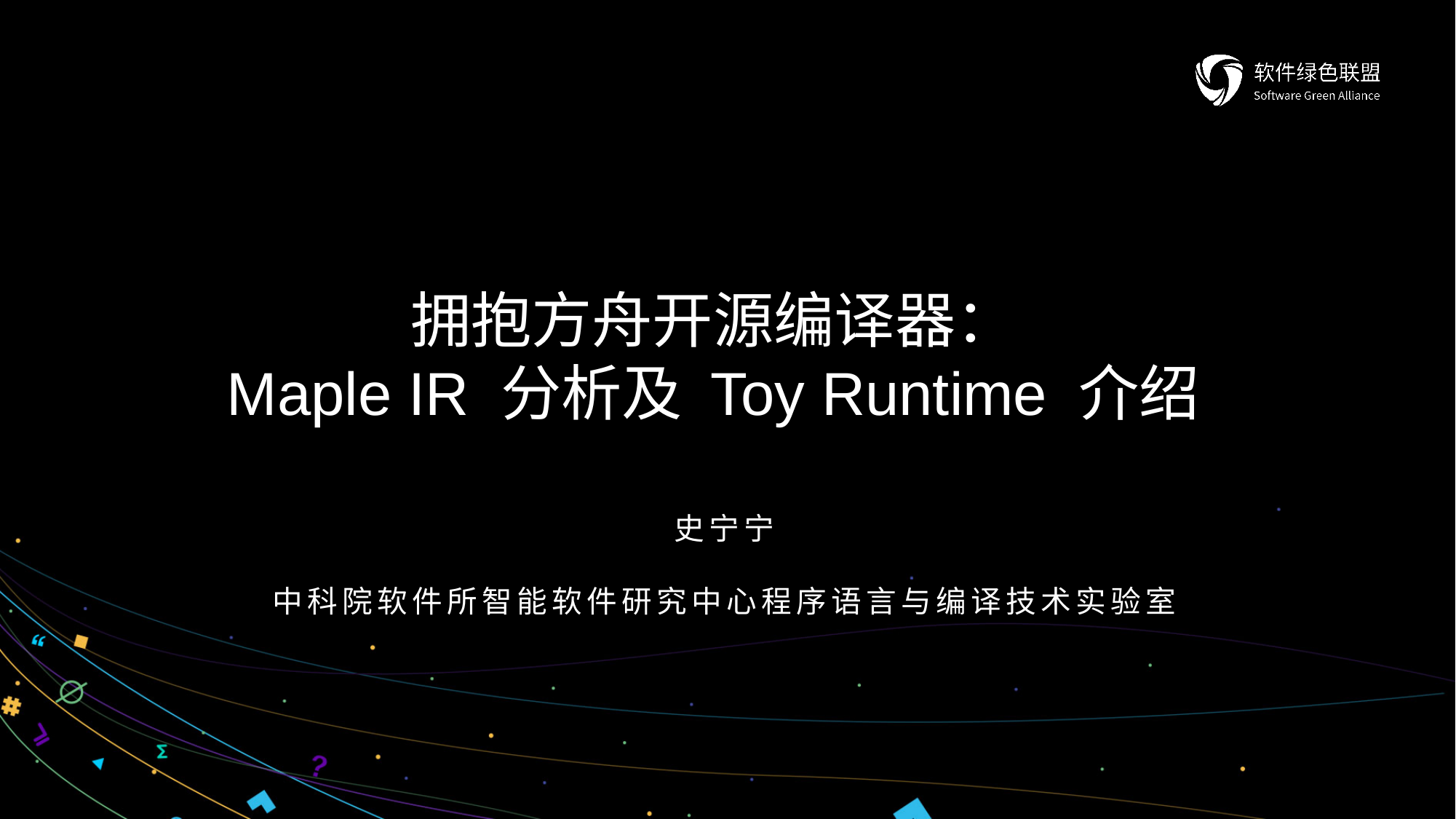

拥抱方舟开源编译器：
Maple IR 分析及 Toy Runtime 介绍
史宁宁

中科院软件所智能软件研究中心程序语言与编译技术实验室